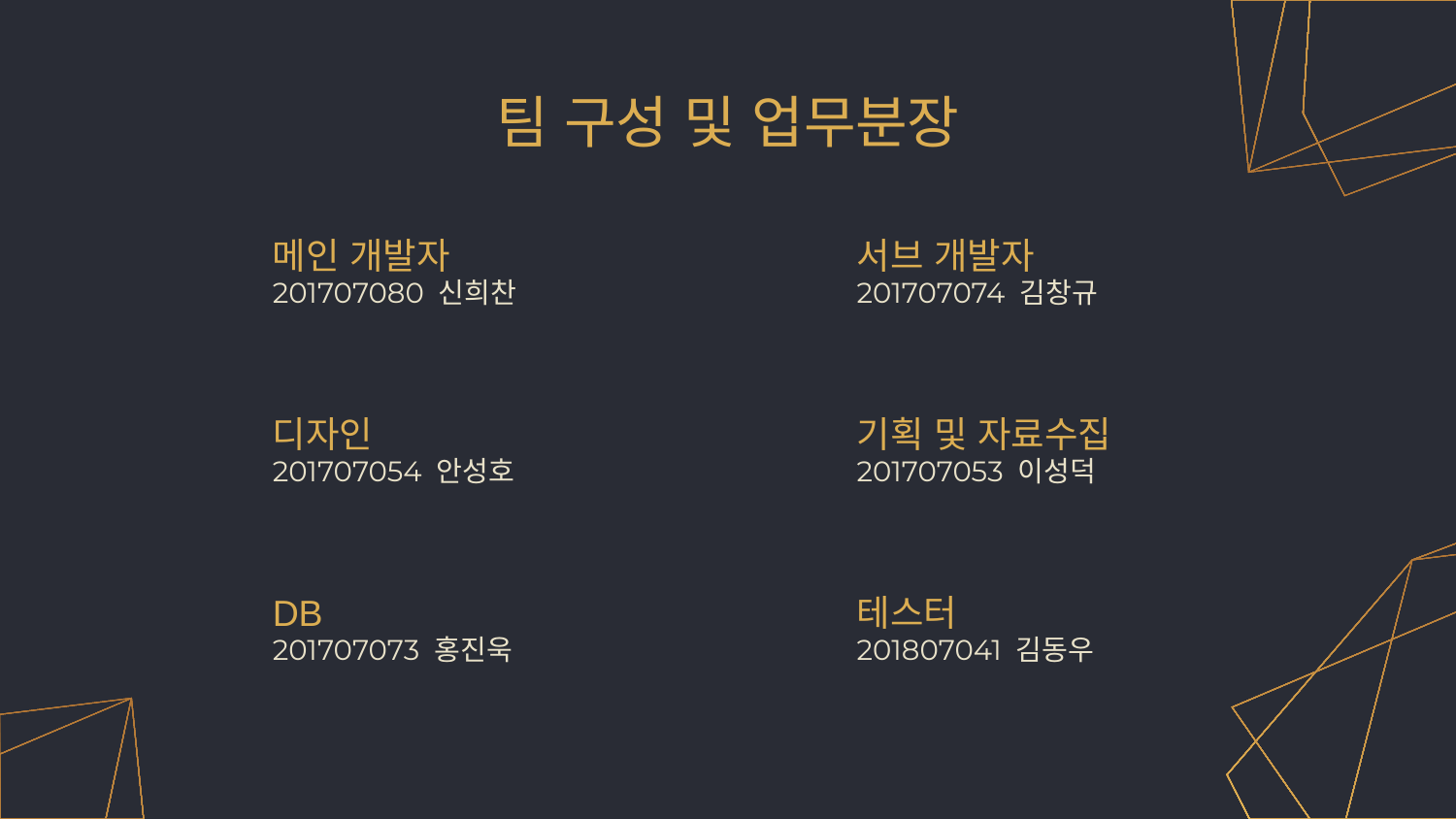

# 팀 구성 및 업무분장
메인 개발자
서브 개발자
201707080 신희찬
201707074 김창규
디자인
기획 및 자료수집
201707054 안성호
201707053 이성덕
DB
테스터
201707073 홍진욱
201807041 김동우